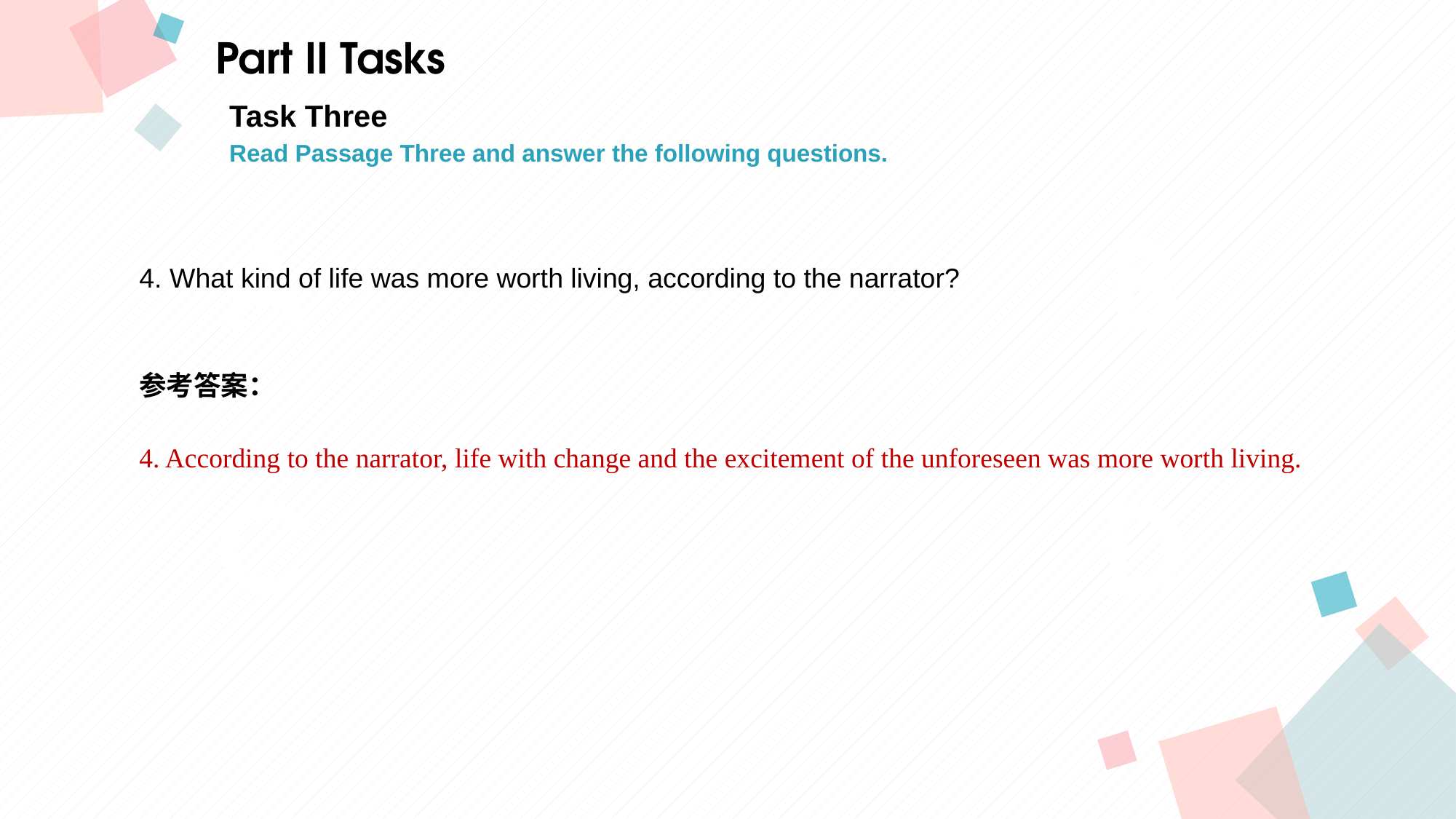

Part II Tasks
Task Three

Read Passage Three and answer the following questions.
A
B
4. What kind of life was more worth living, according to the narrator?
参考答案：

4. According to the narrator, life with change and the excitement of the unforeseen was more worth living.
C
D